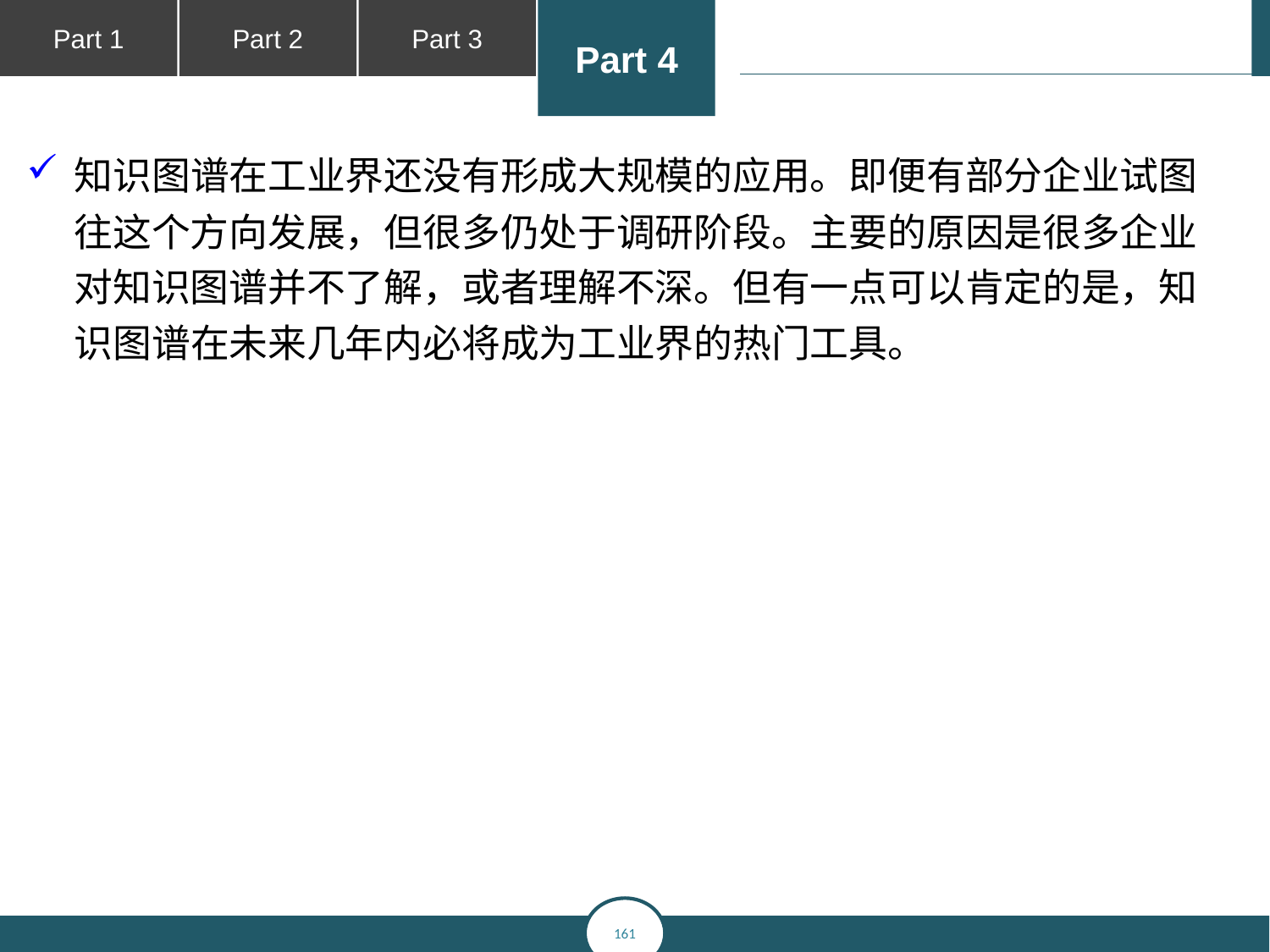

知识图谱在工业界还没有形成大规模的应用。即便有部分企业试图往这个方向发展，但很多仍处于调研阶段。主要的原因是很多企业对知识图谱并不了解，或者理解不深。但有一点可以肯定的是，知识图谱在未来几年内必将成为工业界的热门工具。